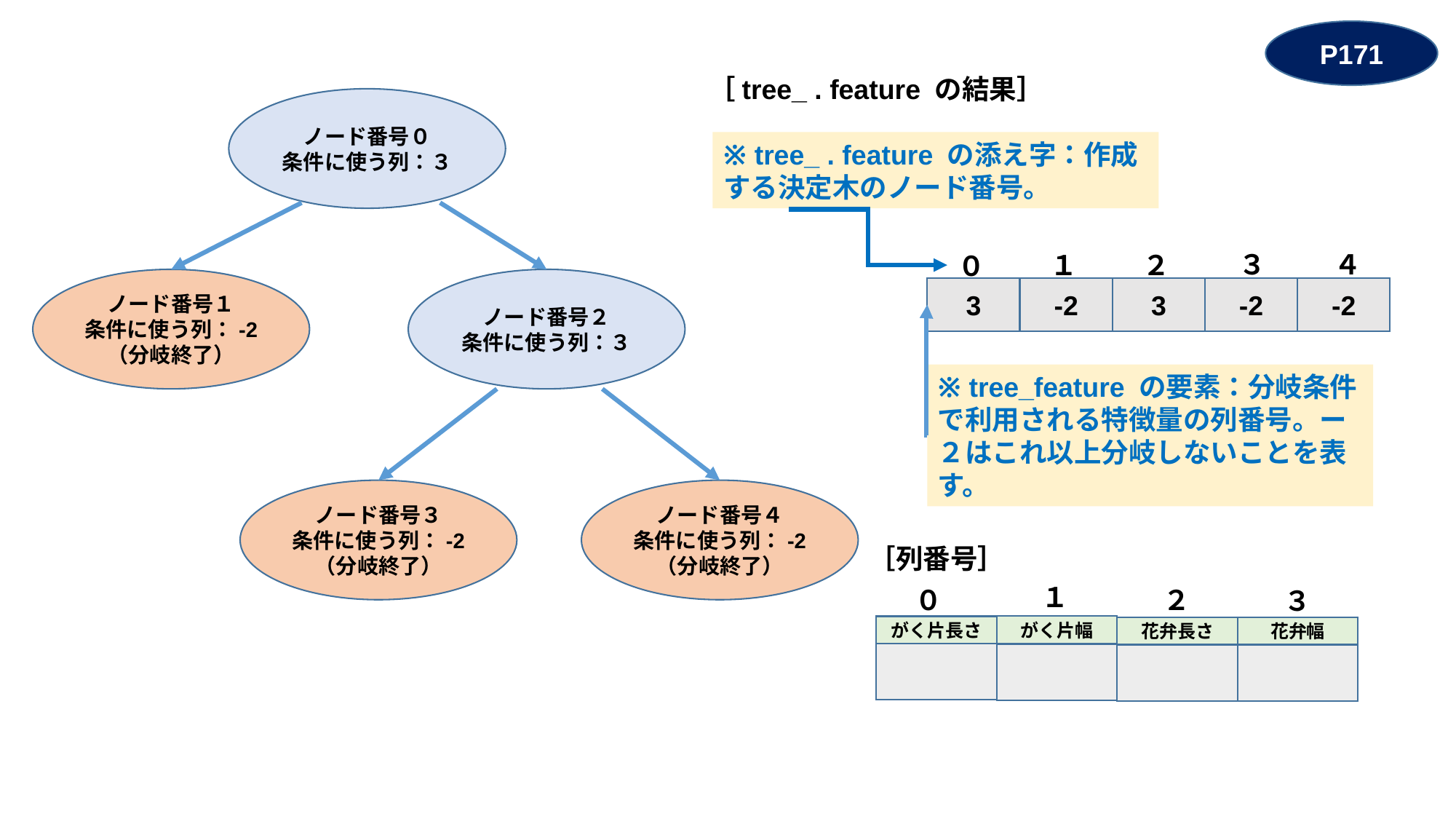

P171
［tree_ . feature の結果］
ノード番号０
条件に使う列：３
※ tree_ . feature の添え字：作成する決定木のノード番号。
３
４
２
１
０
ノード番号１
条件に使う列：-2
（分岐終了）
ノード番号２
条件に使う列：３
3
-2
3
-2
-2
※ tree_feature の要素：分岐条件で利用される特徴量の列番号。ー２はこれ以上分岐しないことを表す。
ノード番号３
条件に使う列：-2
（分岐終了）
ノード番号４
条件に使う列：-2
（分岐終了）
［列番号］
１
０
２
３
がく片幅
がく片長さ
花弁幅
花弁長さ